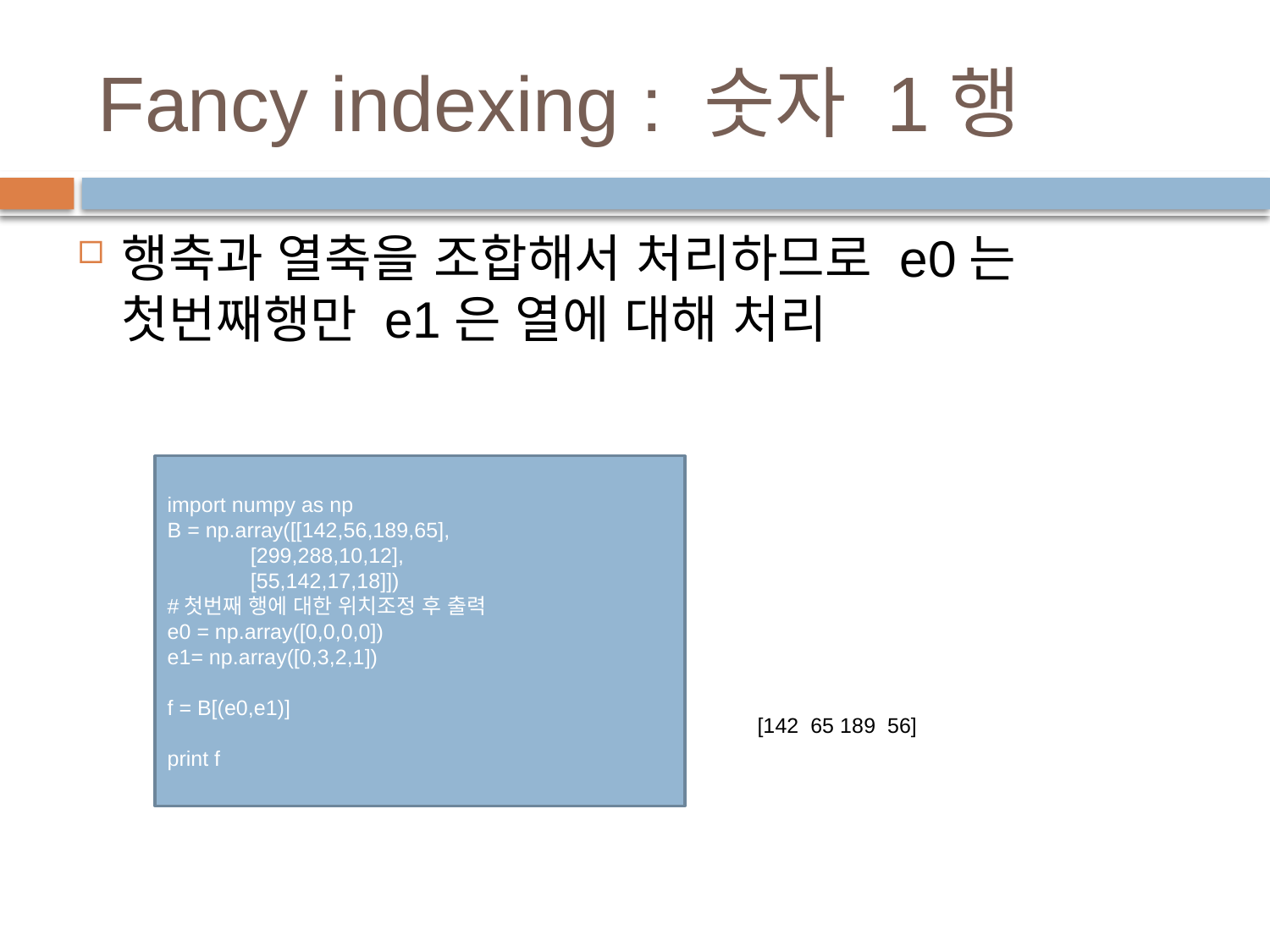

# Fancy indexing : 숫자 1행
행축과 열축을 조합해서 처리하므로 e0는 첫번째행만 e1은 열에 대해 처리
import numpy as np
B = np.array([[142,56,189,65],
              [299,288,10,12],
              [55,142,17,18]])
#첫번째 행에 대한 위치조정 후 출력
e0 = np.array([0,0,0,0])
e1= np.array([0,3,2,1])

f = B[(e0,e1)]

print f
[142  65 189  56]